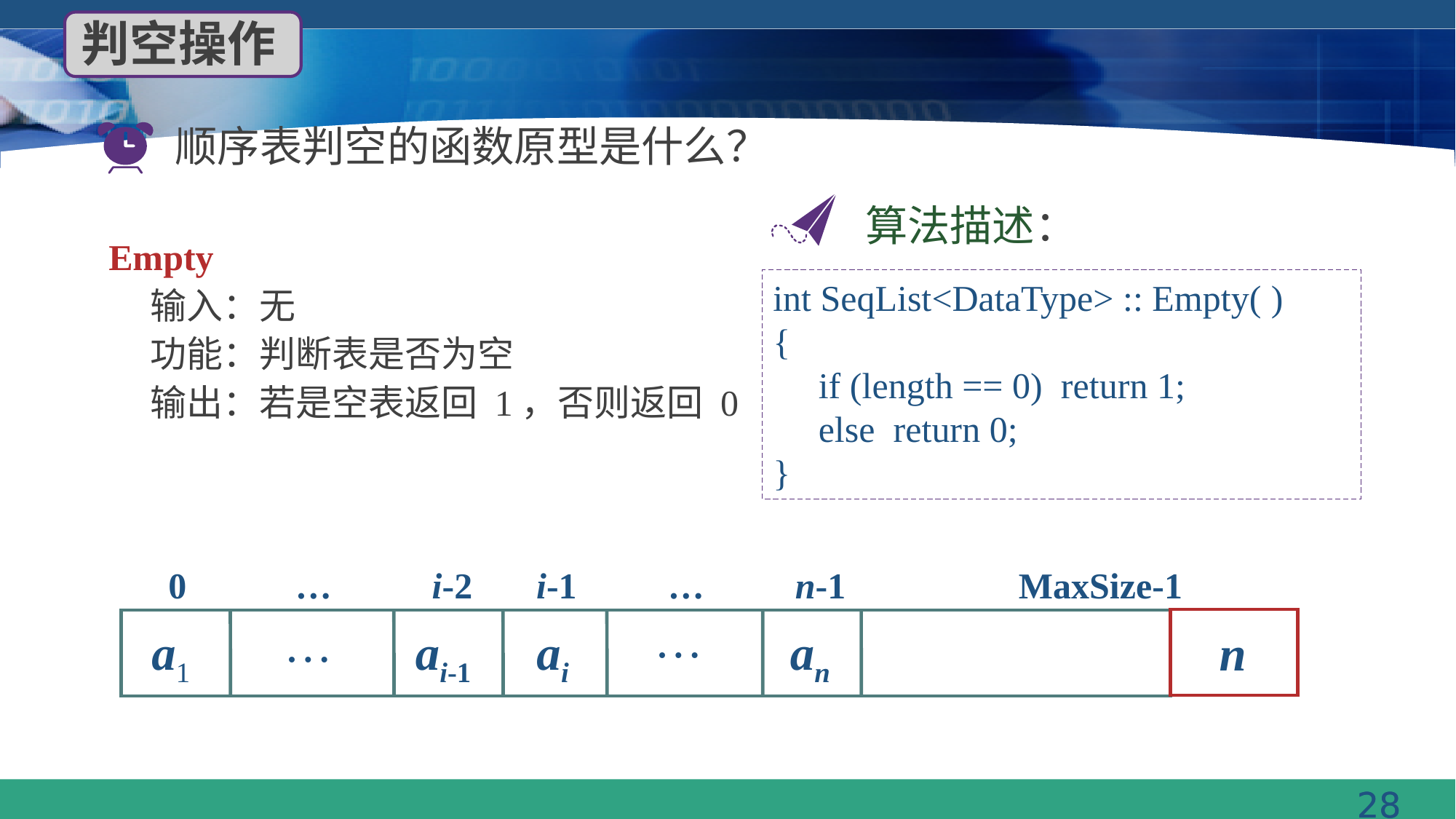

判空操作

顺序表判空的函数原型是什么？

算法描述：

Empty
    输入：无
    功能：判断表是否为空
    输出：若是空表返回 1，否则返回 0
int SeqList<DataType> :: Empty( )
{
     if (length == 0)  return 1;
     else  return 0;
}
   0            …           i-2       i-1          …          n-1                   MaxSize-1

…
…
 a1
 ai-1
  ai
 an
    n